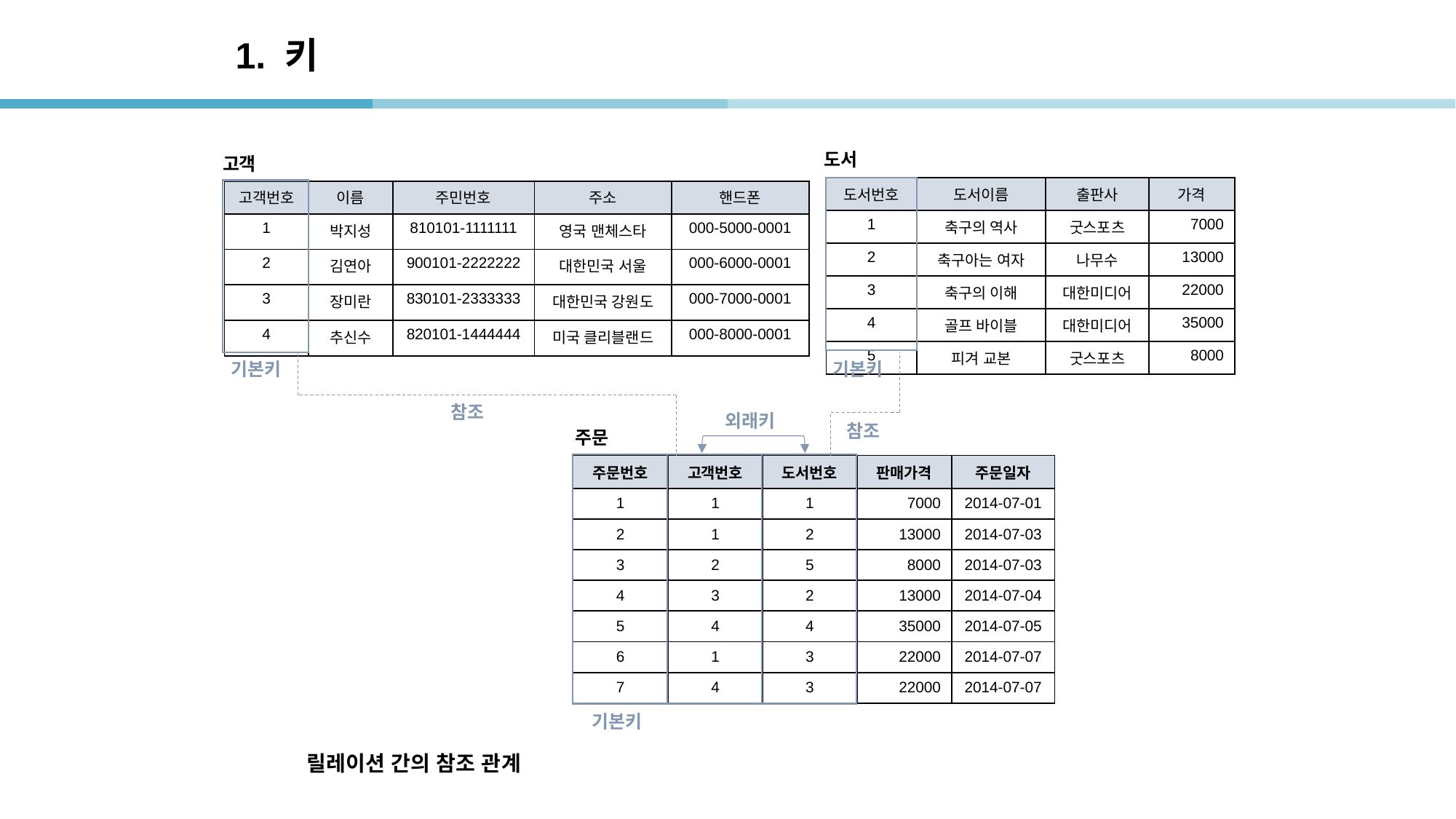

# 1. 키
도서
고객

| 도서번호 | 도서이름 | 출판사 | 가격 |
| --- | --- | --- | --- |
| 1 | 축구의 역사 | 굿스포츠 | 7000 |
| 2 | 축구아는 여자 | 나무수 | 13000 |
| 3 | 축구의 이해 | 대한미디어 | 22000 |
| 4 | 골프 바이블 | 대한미디어 | 35000 |
| 5 | 피겨 교본 | 굿스포츠 | 8000 |

| 고객번호 | 이름 | 주민번호 | 주소 | 핸드폰 |
| --- | --- | --- | --- | --- |
| 1 | 박지성 | 810101-1111111 | 영국 맨체스타 | 000-5000-0001 |
| 2 | 김연아 | 900101-2222222 | 대한민국 서울 | 000-6000-0001 |
| 3 | 장미란 | 830101-2333333 | 대한민국 강원도 | 000-7000-0001 |
| 4 | 추신수 | 820101-1444444 | 미국 클리블랜드 | 000-8000-0001 |
기본키
기본키

참조
외래키
참조
주문

| 주문번호 | 고객번호 | 도서번호 | 판매가격 | 주문일자 |
| --- | --- | --- | --- | --- |
| 1 | 1 | 1 | 7000 | 2014-07-01 |
| 2 | 1 | 2 | 13000 | 2014-07-03 |
| 3 | 2 | 5 | 8000 | 2014-07-03 |
| 4 | 3 | 2 | 13000 | 2014-07-04 |
| 5 | 4 | 4 | 35000 | 2014-07-05 |
| 6 | 1 | 3 | 22000 | 2014-07-07 |
| 7 | 4 | 3 | 22000 | 2014-07-07 |
기본키
릴레이션 간의 참조 관계